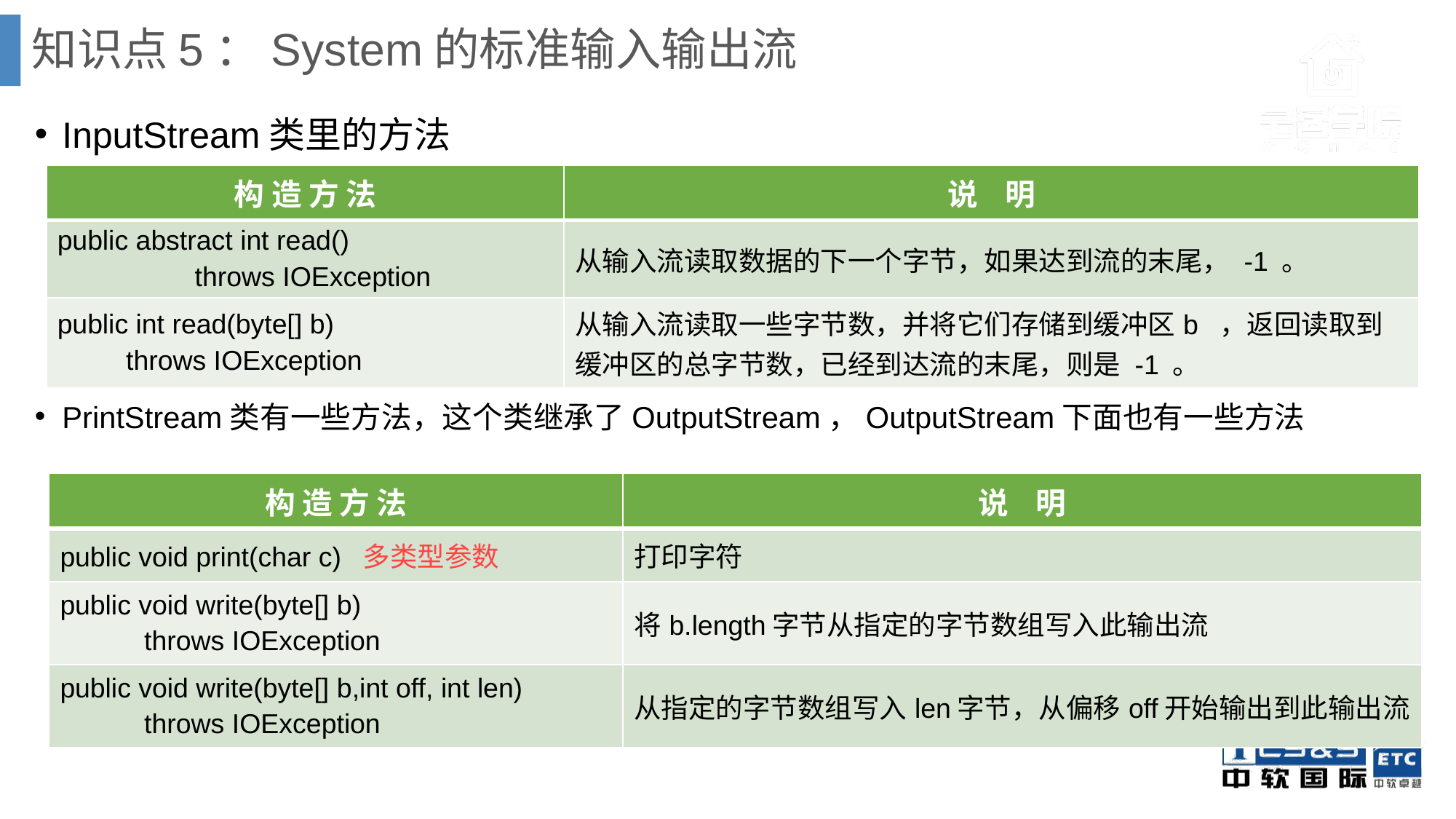

# 知识点5：System的标准输入输出流
InputStream类里的方法

PrintStream类有一些方法，这个类继承了OutputStream，OutputStream下面也有一些方法

| 构 造 方 法 | 说 明 |
| --- | --- |
| public abstract int read() throws IOException | 从输入流读取数据的下一个字节，如果达到流的末尾， -1 。 |
| public int read(byte[] b) throws IOException | 从输入流读取一些字节数，并将它们存储到缓冲区b ，返回读取到缓冲区的总字节数，已经到达流的末尾，则是 -1 。 |
| 构 造 方 法 | 说 明 |
| --- | --- |
| public void print(char c) 多类型参数 | 打印字符 |
| public void write(byte[] b) throws IOException | 将b.length字节从指定的字节数组写入此输出流 |
| public void write(byte[] b,int off, int len) throws IOException | 从指定的字节数组写入len字节，从偏移off开始输出到此输出流 |